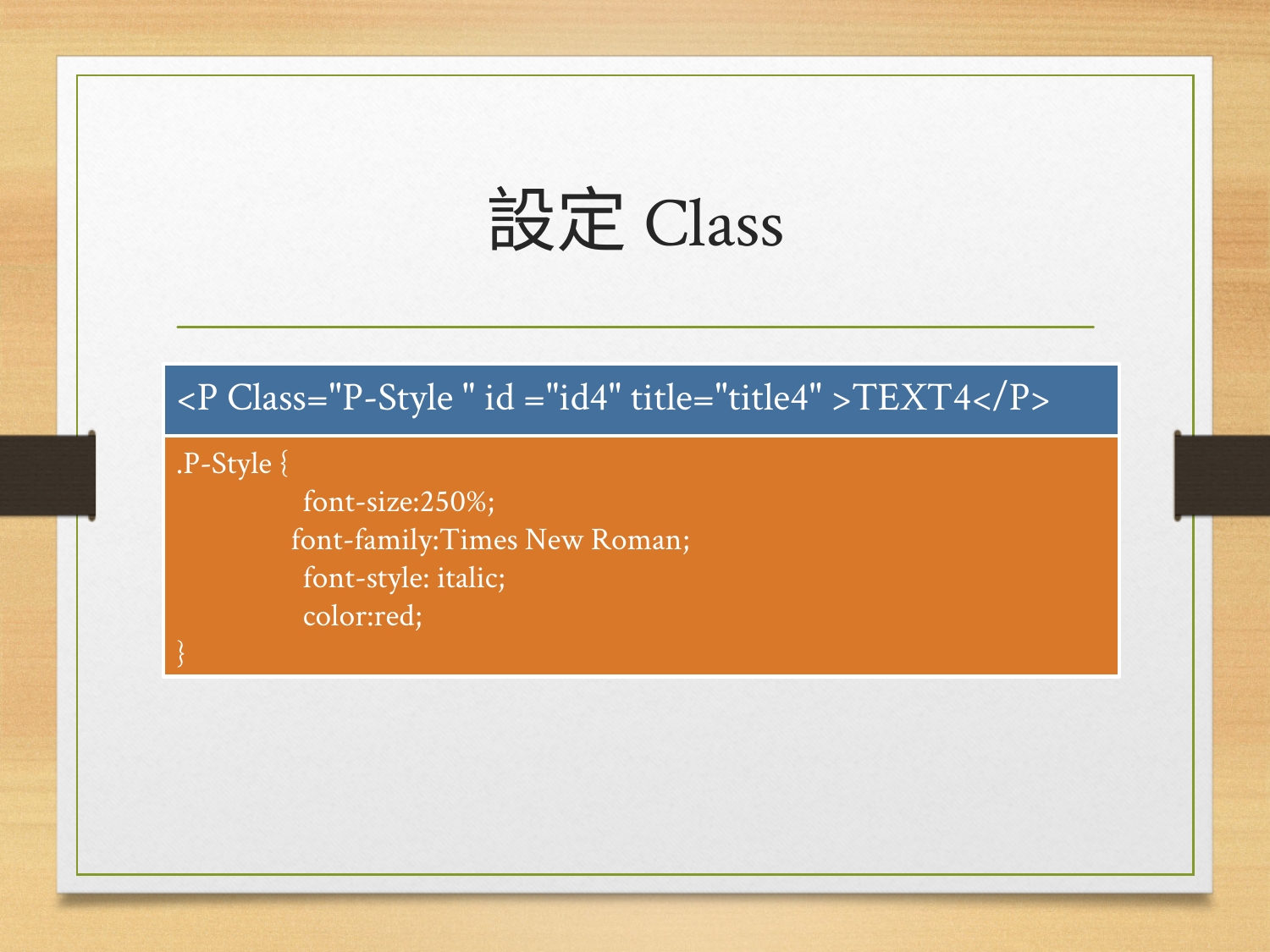

# 設定Class
<P Class="P-Style " id ="id4" title="title4" >TEXT4</P>
.P-Style {
	font-size:250%;
                font-family:Times New Roman;
	font-style: italic;
	color:red;
}